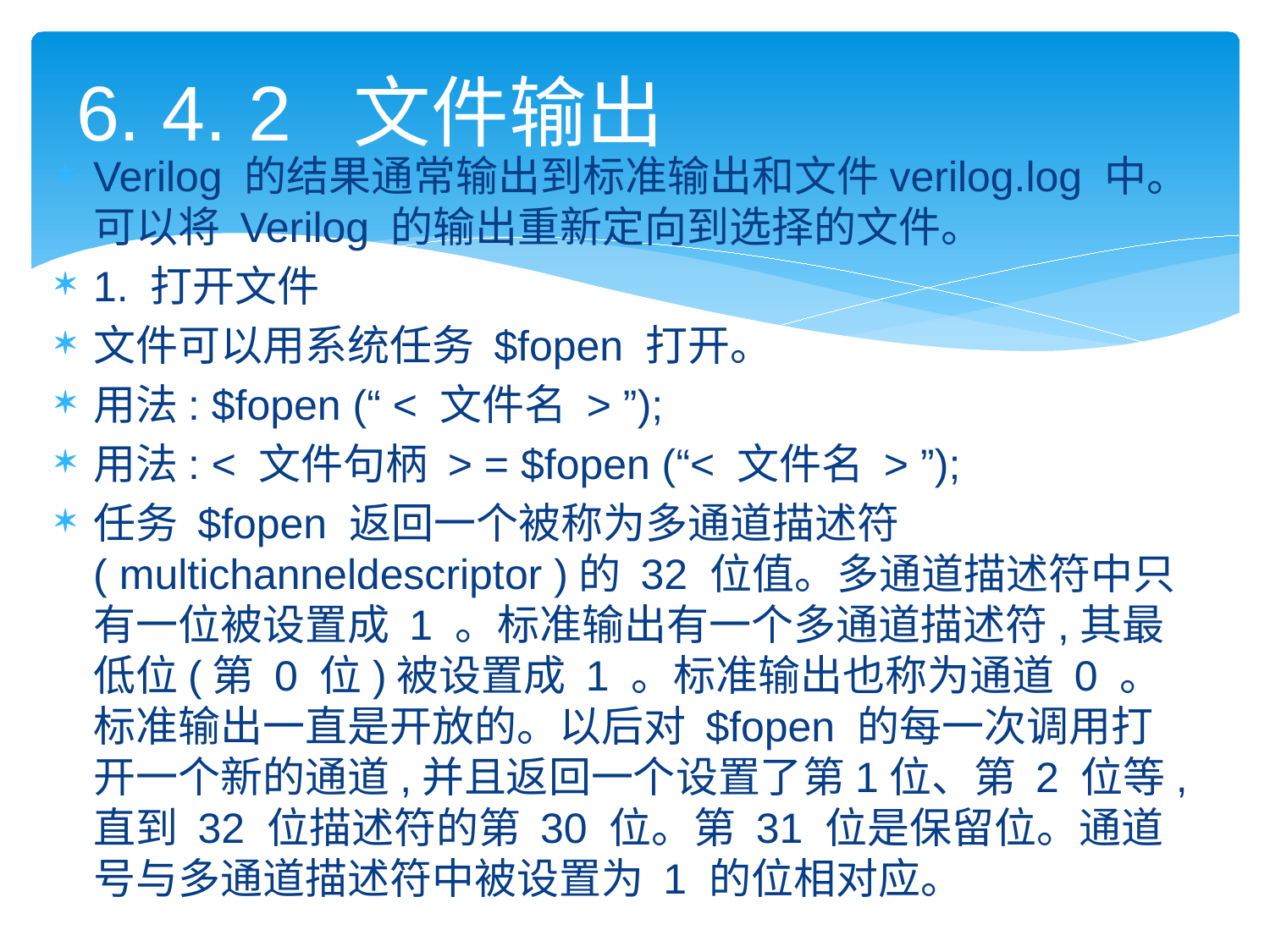

# 6. 4. 2  文件输出
Verilog 的结果通常输出到标准输出和文件verilog.log 中。可以将 Verilog 的输出重新定向到选择的文件。
1. 打开文件
文件可以用系统任务 $fopen 打开。
用法: $fopen (“ < 文件名 > ”);
用法: < 文件句柄 > = $fopen (“< 文件名 > ”);
任务 $fopen 返回一个被称为多通道描述符 ( multichanneldescriptor )的 32 位值。多通道描述符中只有一位被设置成 1 。标准输出有一个多通道描述符,其最低位(第 0 位)被设置成 1 。标准输出也称为通道 0 。标准输出一直是开放的。以后对 $fopen 的每一次调用打开一个新的通道,并且返回一个设置了第1位、第 2 位等,直到 32 位描述符的第 30 位。第 31 位是保留位。通道号与多通道描述符中被设置为 1 的位相对应。